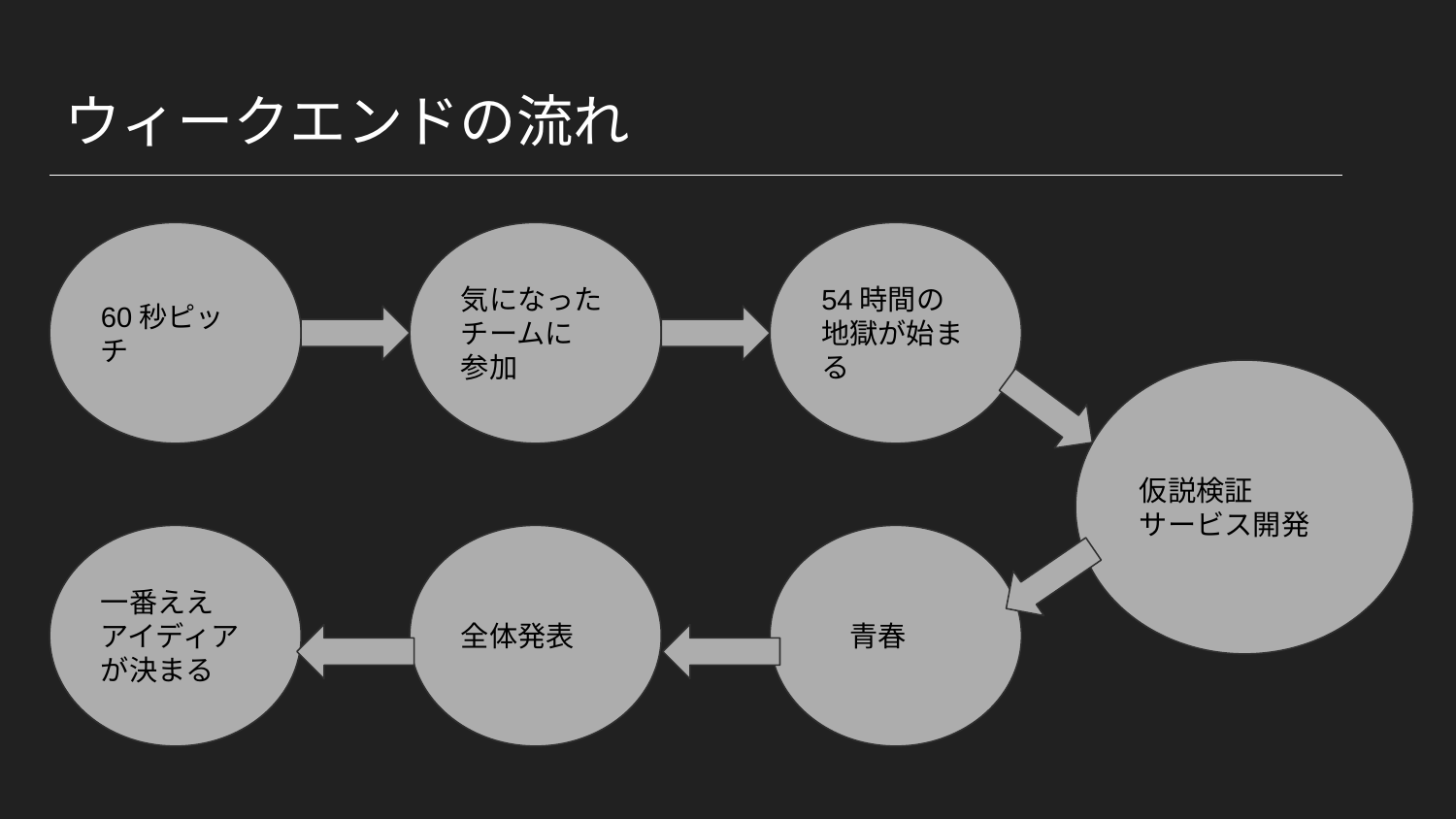

# ウィークエンドの流れ
60秒ピッチ
気になったチームに
参加
54時間の地獄が始まる

仮説検証
サービス開発

一番ええ
アイディア
が決まる
全体発表
　青春